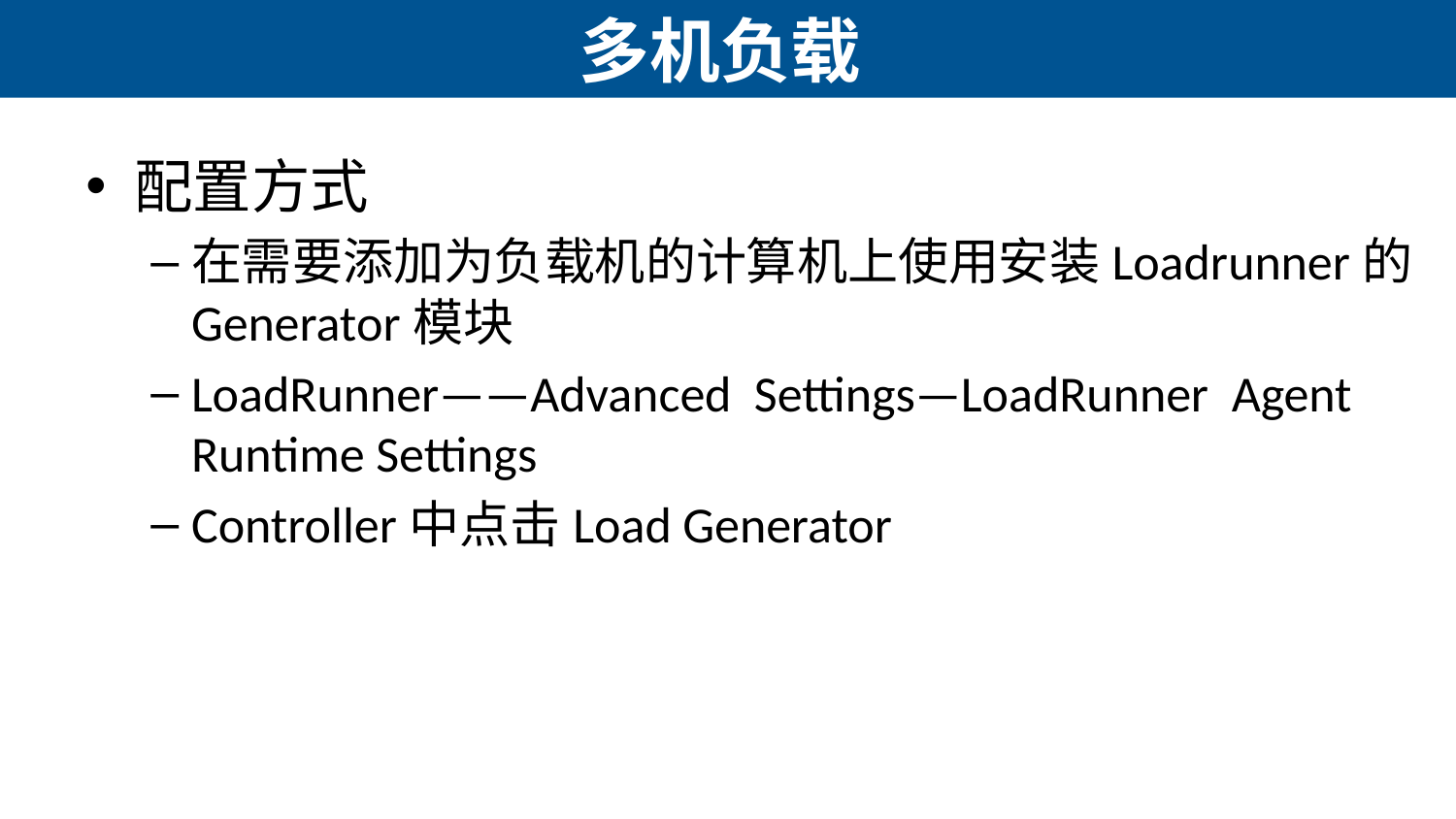

# 多机负载
配置方式
在需要添加为负载机的计算机上使用安装Loadrunner的Generator模块
LoadRunner——Advanced  Settings—LoadRunner  Agent Runtime Settings
Controller中点击Load Generator